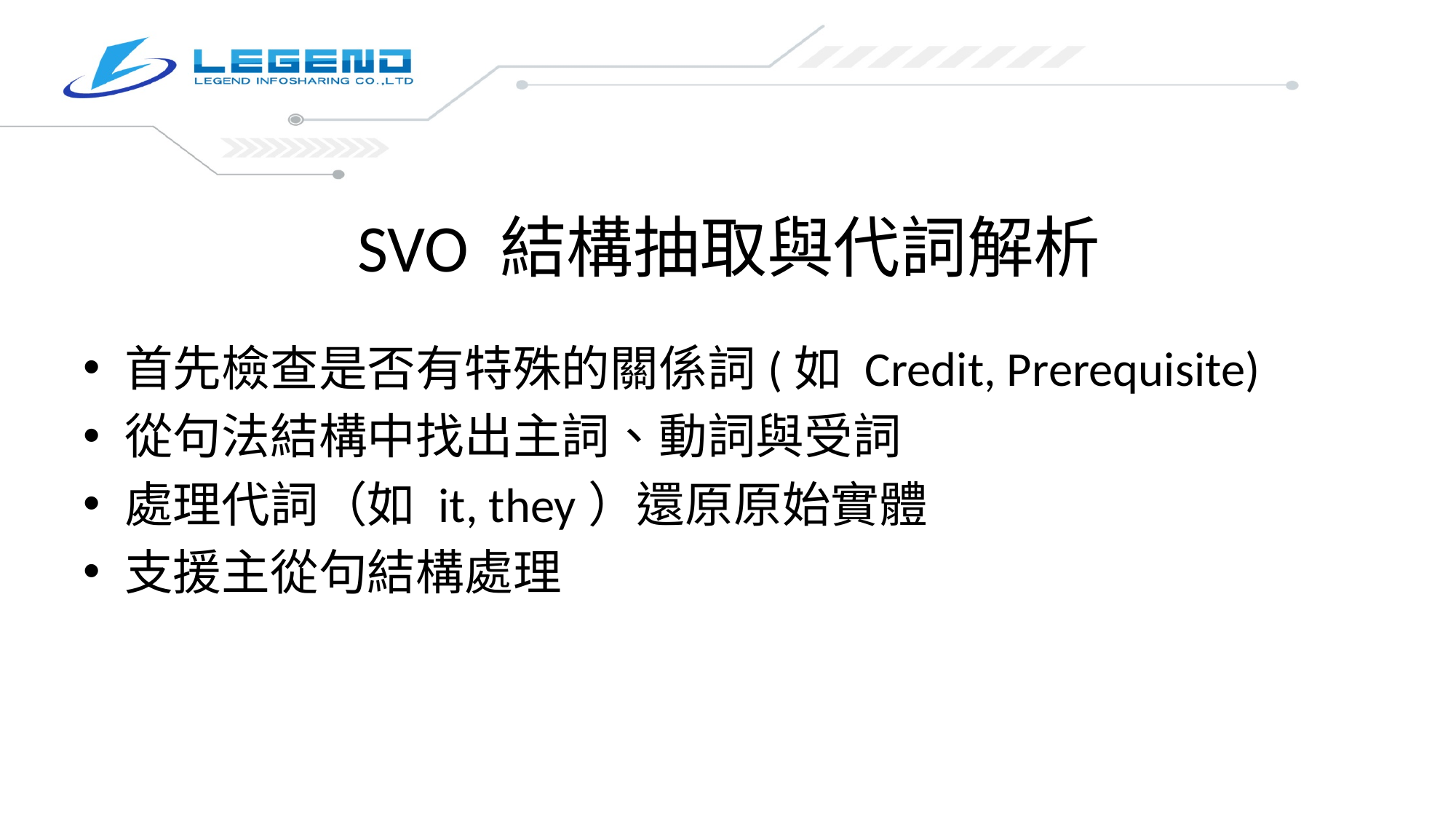

# SVO 結構抽取與代詞解析
首先檢查是否有特殊的關係詞(如 Credit, Prerequisite)
從句法結構中找出主詞、動詞與受詞
處理代詞（如 it, they）還原原始實體
支援主從句結構處理